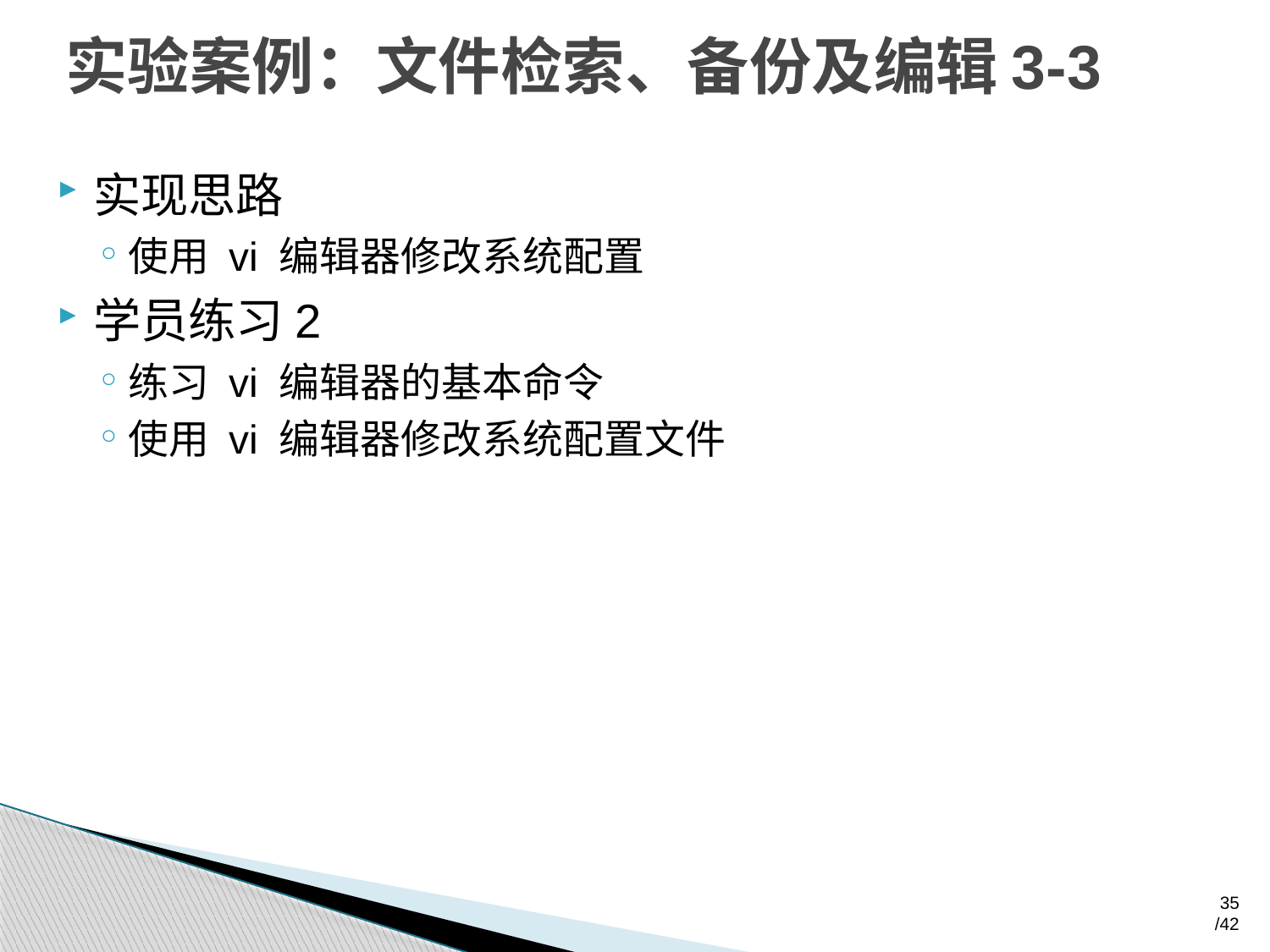

# 实验案例：文件检索、备份及编辑3-3
实现思路
使用 vi 编辑器修改系统配置
学员练习2
练习 vi 编辑器的基本命令
使用 vi 编辑器修改系统配置文件
35/42